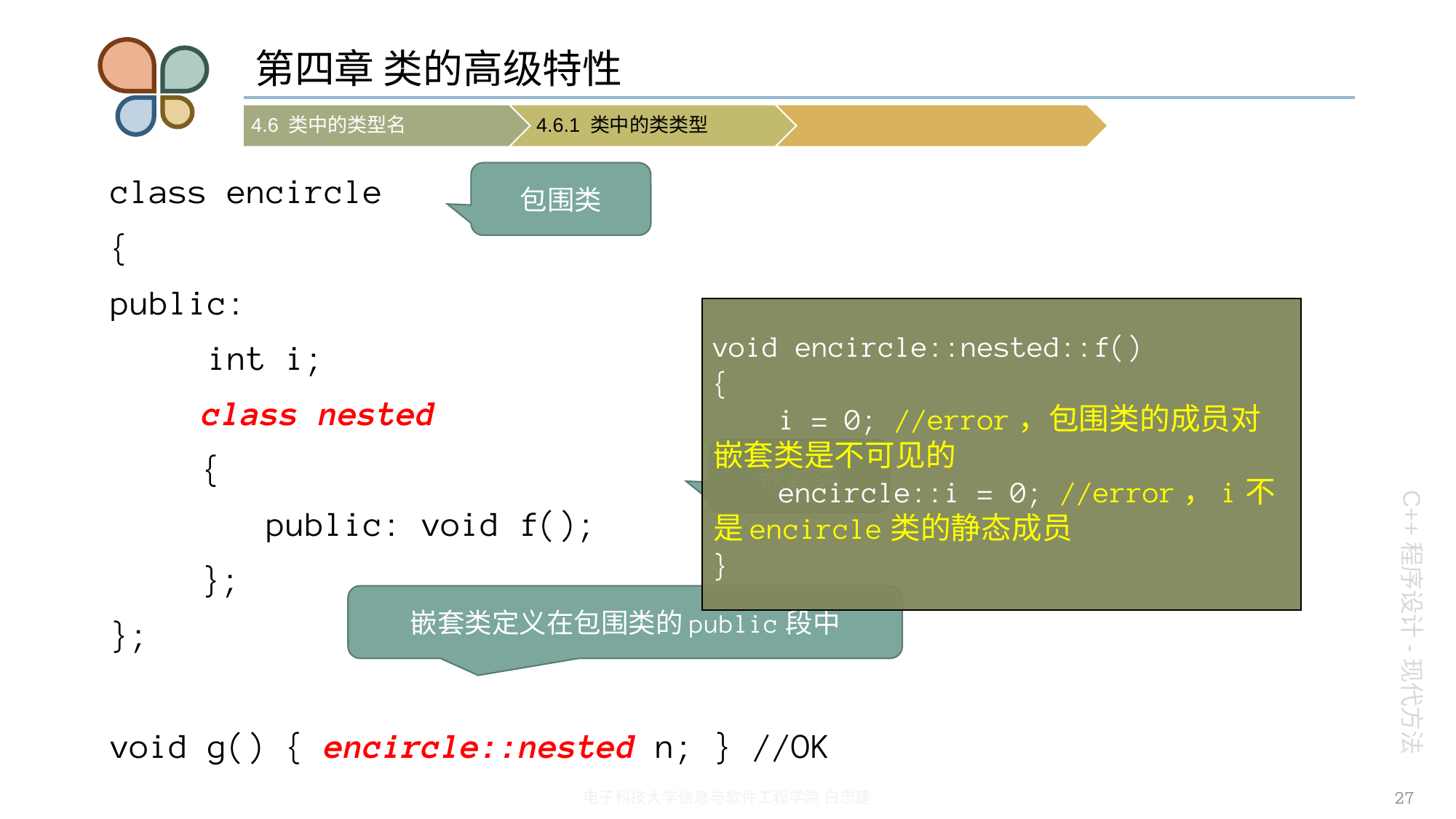

# 第四章 类的高级特性
4.6 类中的类型名
4.6.1 类中的类类型

包围类
class encircle
{
public:
     int i;
	class nested
    	{
        public: void f();
	};
};

void g() { encircle::nested n; } //OK

void encircle::nested::f()
{
    i = 0; //error，包围类的成员对嵌套类是不可见的
    encircle::i = 0; //error，i不是encircle类的静态成员
}
嵌套类
嵌套类定义在包围类的public段中
27